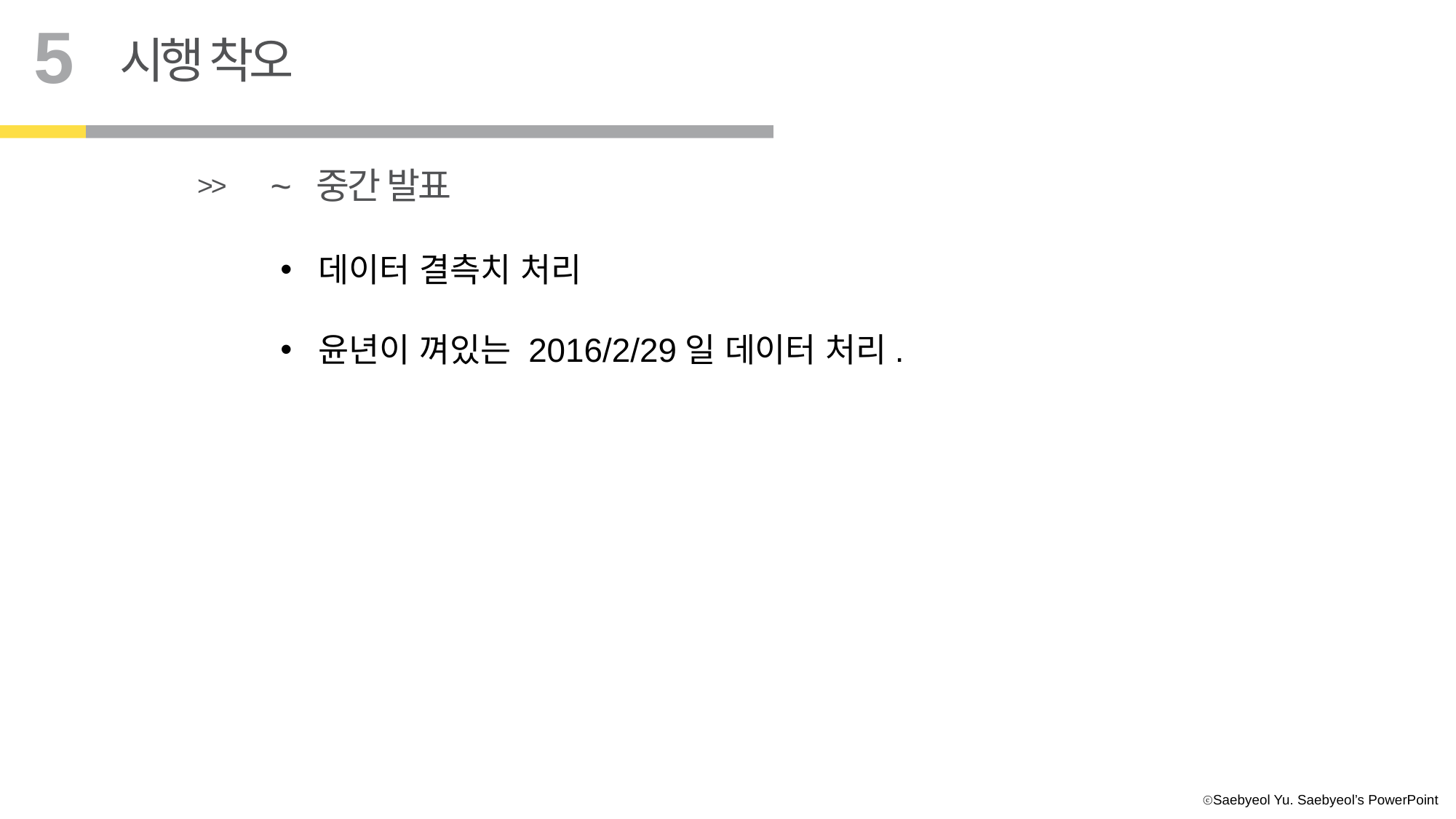

5
 시행 착오

 ~  중간 발표
>>
  데이터 결측치 처리

  윤년이 껴있는 2016/2/29일 데이터 처리.